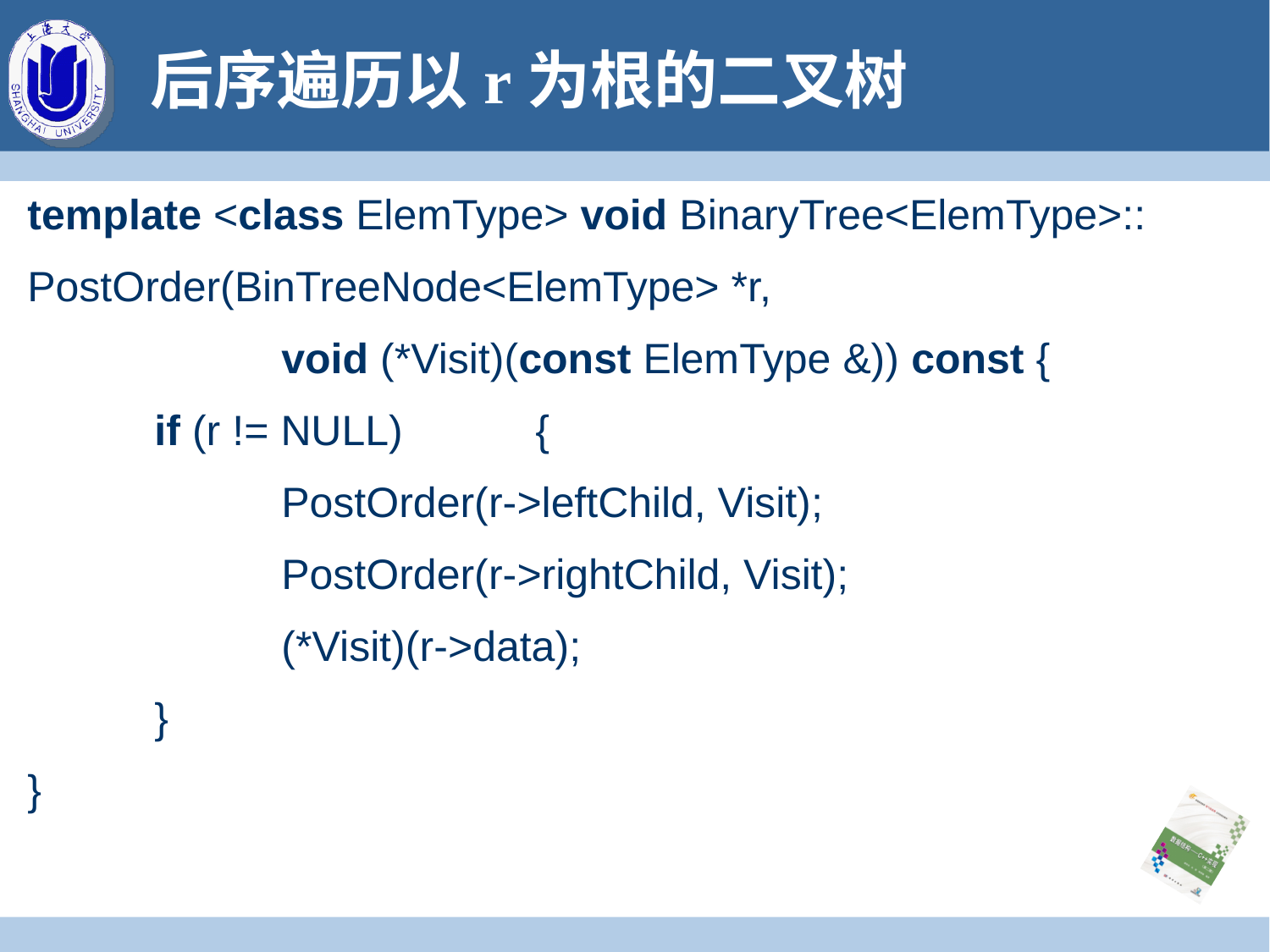

# 后序遍历以r为根的二叉树
template <class ElemType> void BinaryTree<ElemType>::
PostOrder(BinTreeNode<ElemType> *r,
		void (*Visit)(const ElemType &)) const {
	if (r != NULL) 	{
		PostOrder(r->leftChild, Visit);
		PostOrder(r->rightChild, Visit);
		(*Visit)(r->data);
	}
}